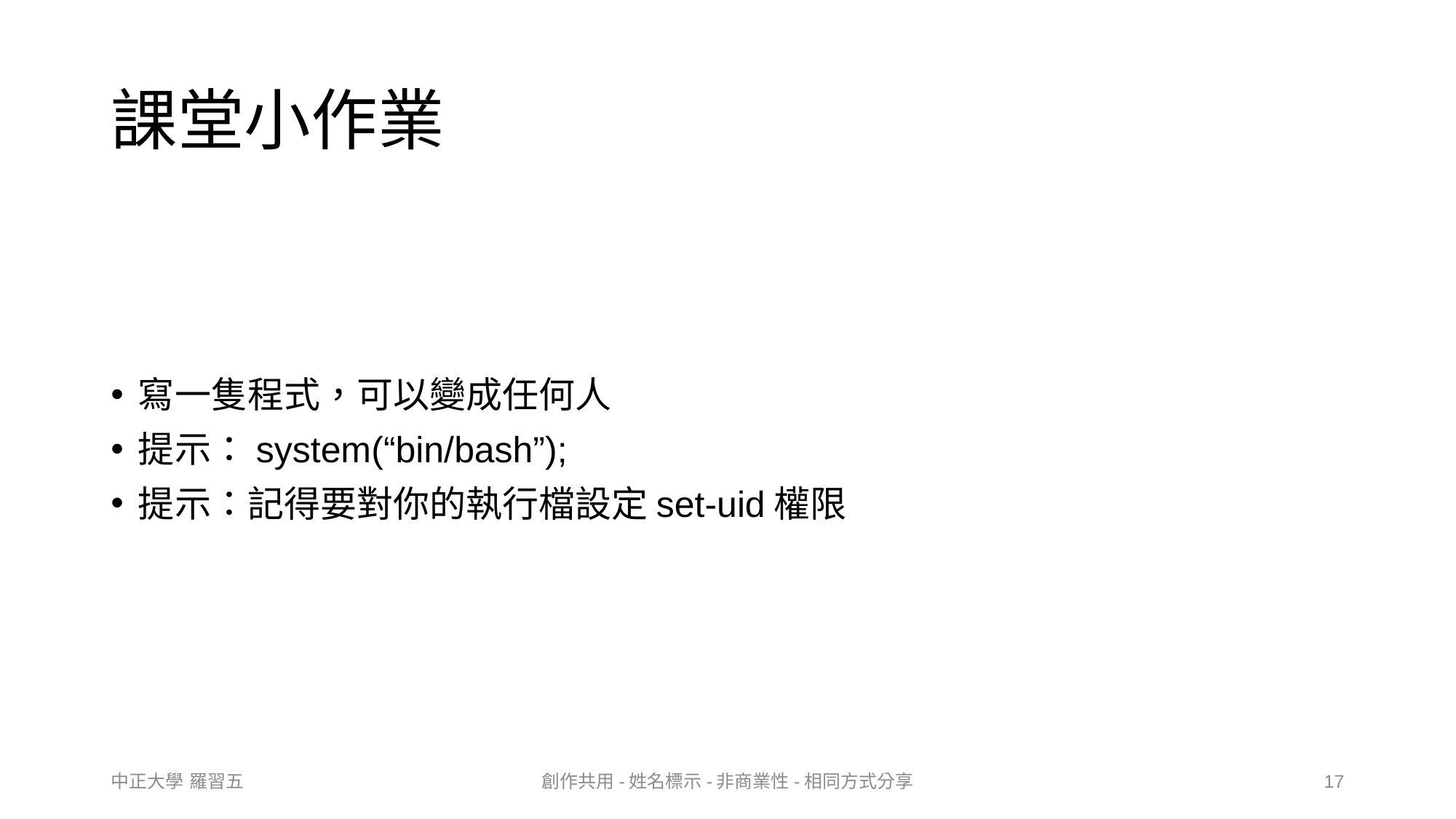

課堂小作業
寫一隻程式，可以變成任何人
提示：system(“bin/bash”);
提示：記得要對你的執行檔設定set-uid權限

中正大學 羅習五
創作共用-姓名標示-非商業性-相同方式分享
17